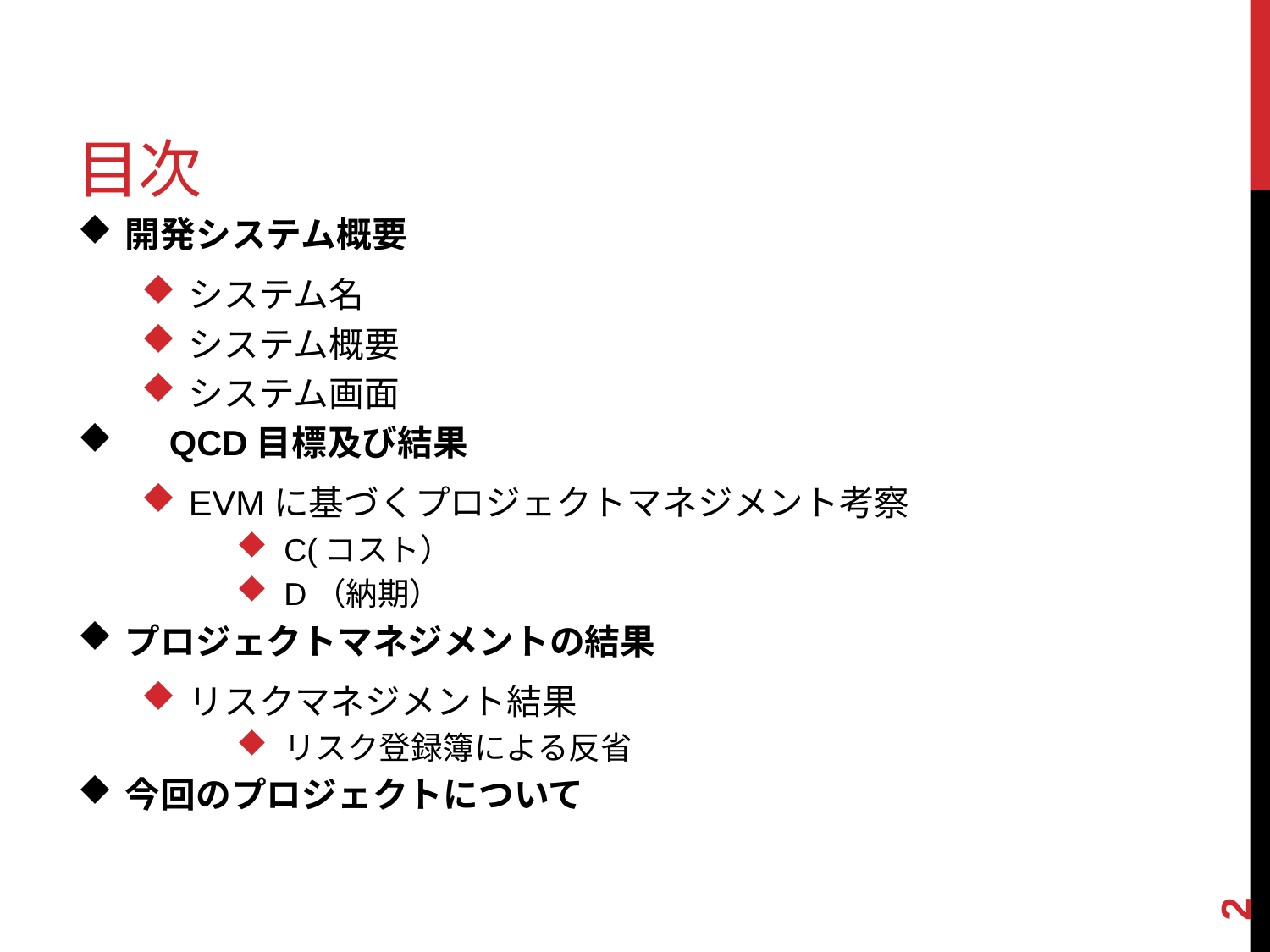

# 目次
開発システム概要
システム名
システム概要
システム画面
　QCD目標及び結果
EVMに基づくプロジェクトマネジメント考察
C(コスト）
D（納期）
プロジェクトマネジメントの結果
リスクマネジメント結果
リスク登録簿による反省
今回のプロジェクトについて

2